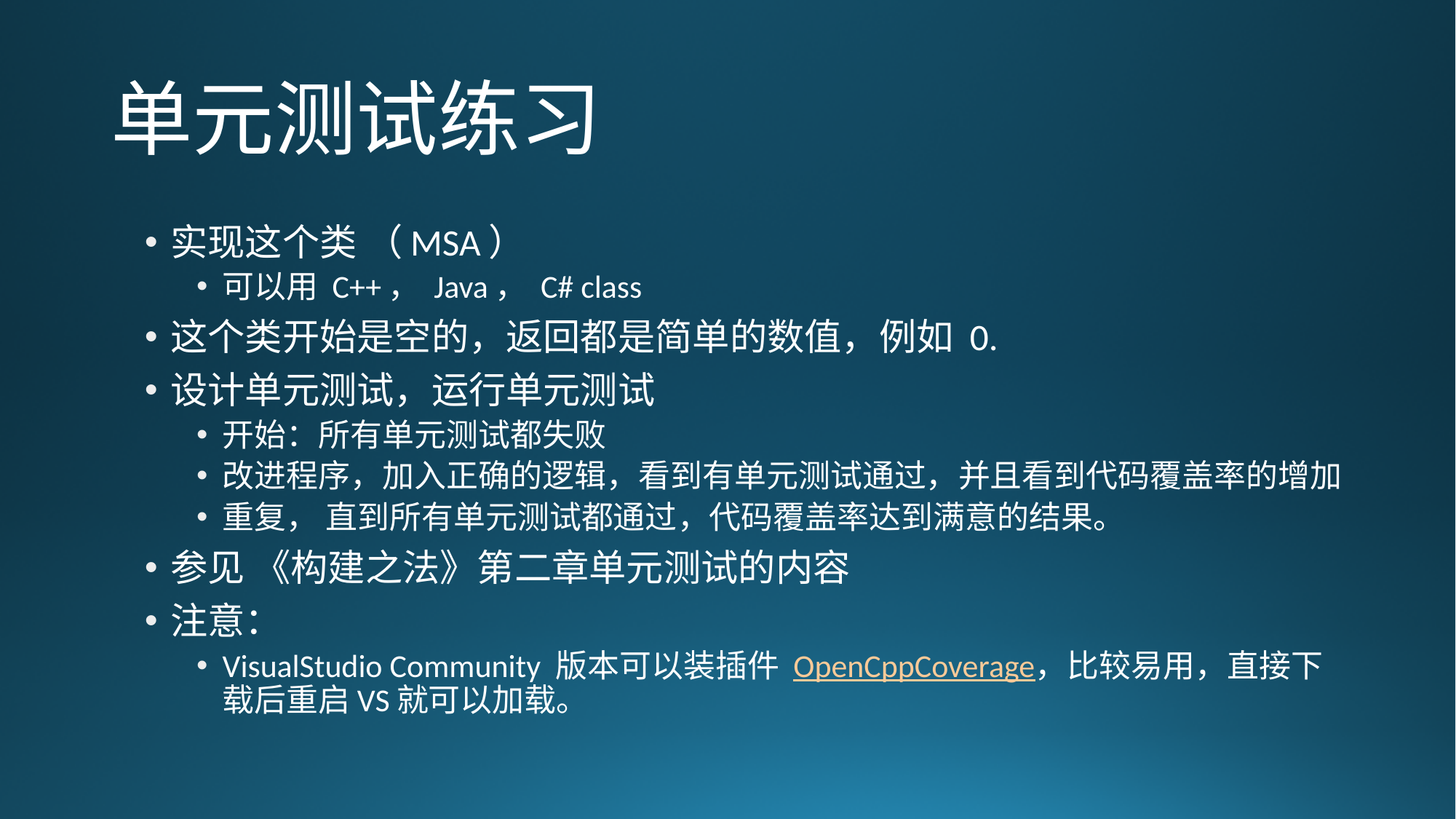

# 单元测试练习
实现这个类 （MSA）
可以用 C++， Java， C# class
这个类开始是空的，返回都是简单的数值，例如 0.
设计单元测试，运行单元测试
开始：所有单元测试都失败
改进程序，加入正确的逻辑，看到有单元测试通过，并且看到代码覆盖率的增加
重复， 直到所有单元测试都通过，代码覆盖率达到满意的结果。
参见 《构建之法》第二章单元测试的内容
注意：
VisualStudio Community 版本可以装插件 OpenCppCoverage，比较易用，直接下载后重启VS就可以加载。